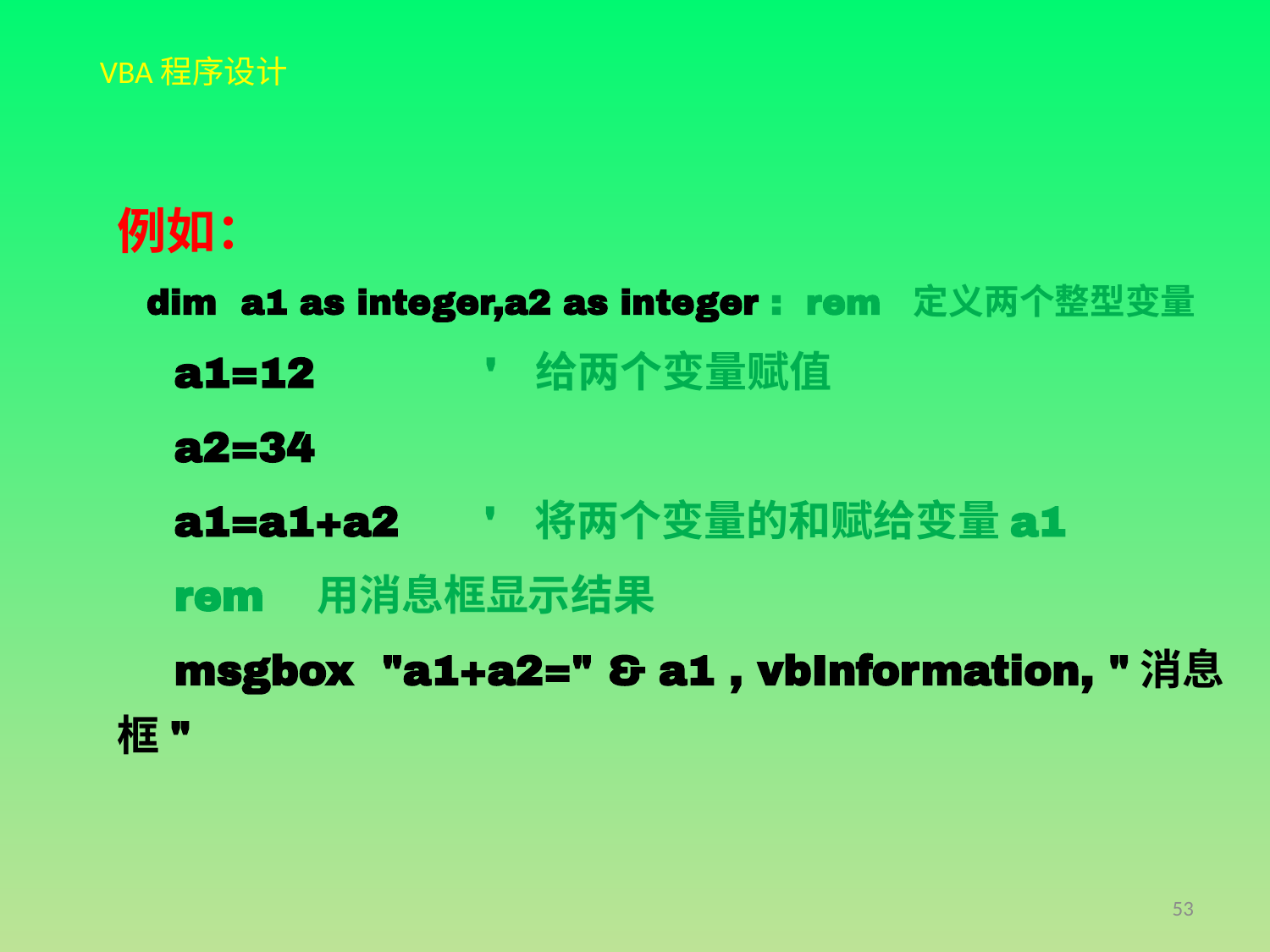

例如：
   dim  a1 as integer,a2 as integer :  rem  定义两个整型变量
    a1=12            '  给两个变量赋值
    a2=34
    a1=a1+a2      '  将两个变量的和赋给变量a1
    rem   用消息框显示结果
    msgbox  "a1+a2=" & a1 , vbInformation, "消息框"
53